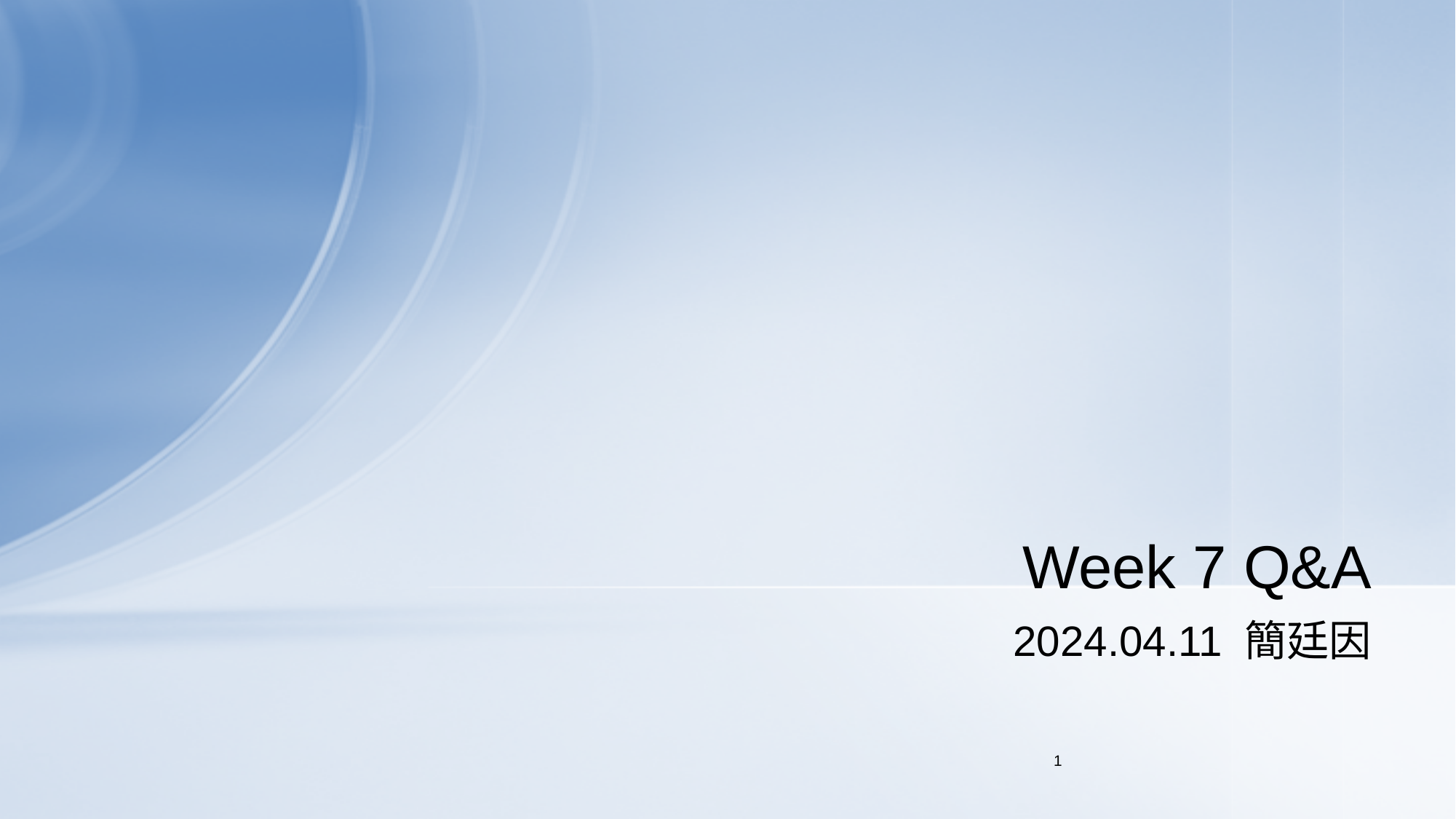

# Week 7 Q&A
2024.04.11 簡廷因
1